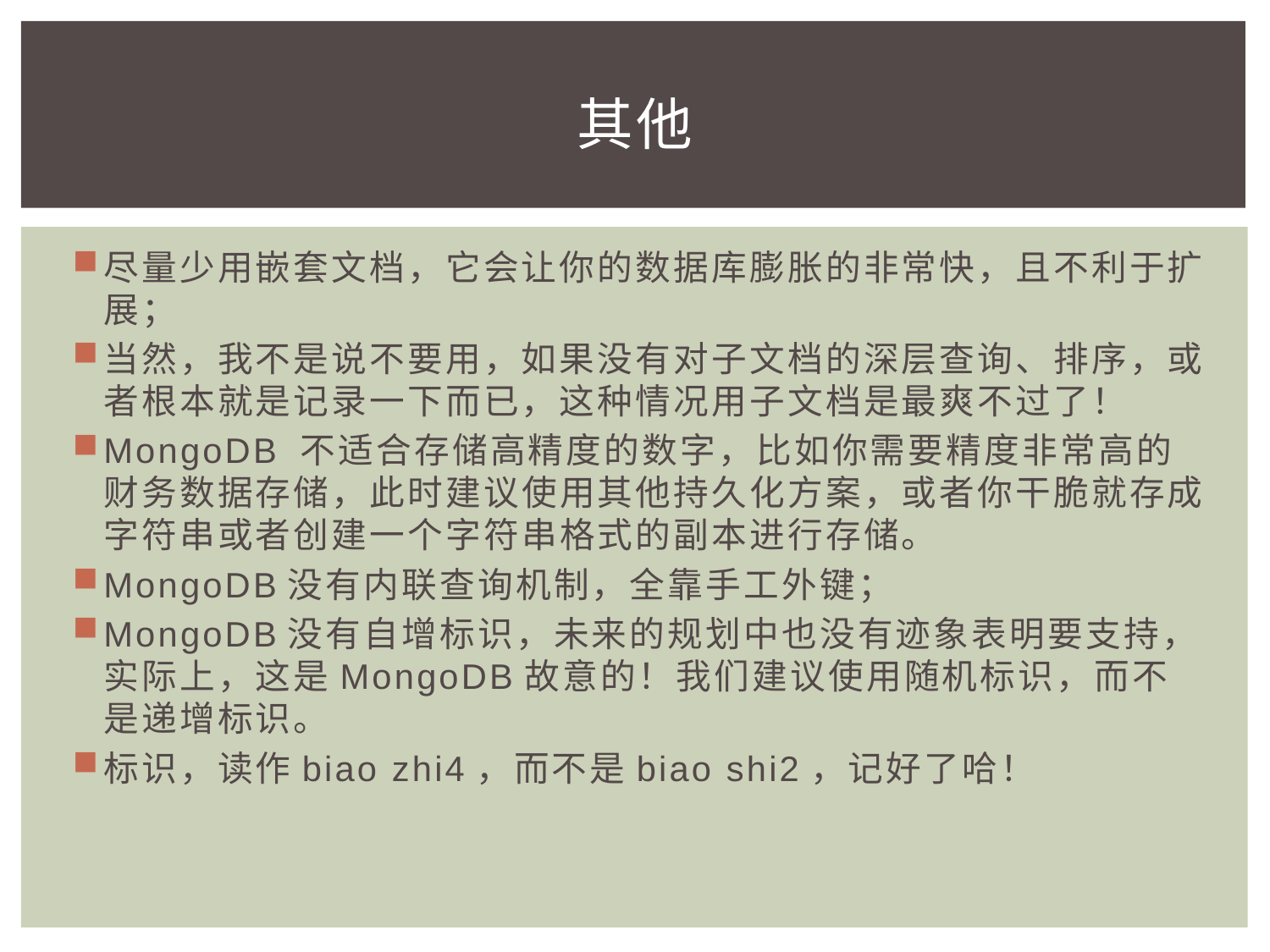

# 其他
尽量少用嵌套文档，它会让你的数据库膨胀的非常快，且不利于扩展；
当然，我不是说不要用，如果没有对子文档的深层查询、排序，或者根本就是记录一下而已，这种情况用子文档是最爽不过了！
MongoDB 不适合存储高精度的数字，比如你需要精度非常高的财务数据存储，此时建议使用其他持久化方案，或者你干脆就存成字符串或者创建一个字符串格式的副本进行存储。
MongoDB没有内联查询机制，全靠手工外键；
MongoDB没有自增标识，未来的规划中也没有迹象表明要支持，实际上，这是MongoDB故意的！我们建议使用随机标识，而不是递增标识。
标识，读作biao zhi4，而不是biao shi2，记好了哈！